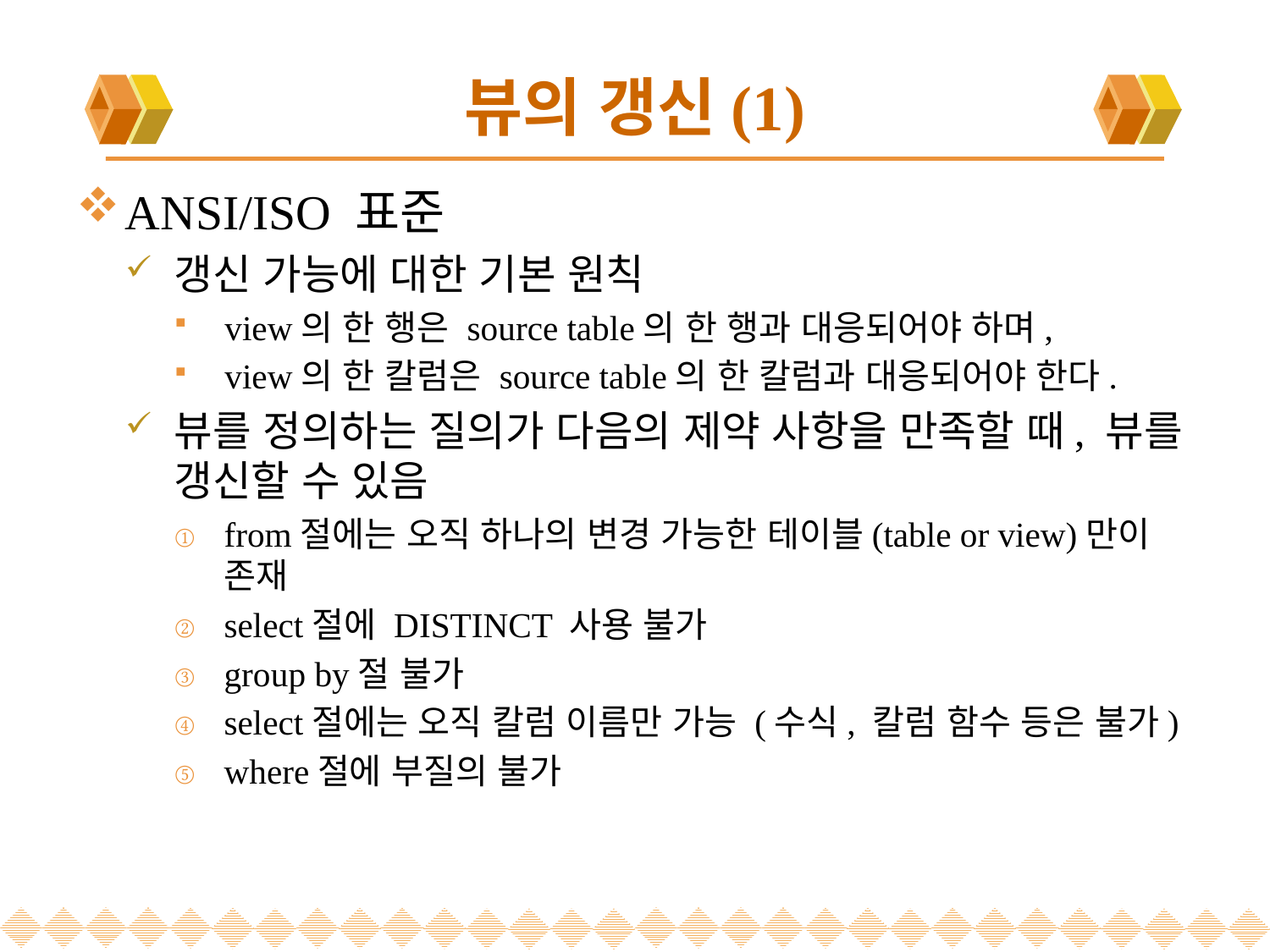

# 뷰의 갱신(1)
ANSI/ISO 표준
갱신 가능에 대한 기본 원칙
view의 한 행은 source table의 한 행과 대응되어야 하며,
view의 한 칼럼은 source table의 한 칼럼과 대응되어야 한다.
뷰를 정의하는 질의가 다음의 제약 사항을 만족할 때, 뷰를 갱신할 수 있음
from절에는 오직 하나의 변경 가능한 테이블(table or view)만이 존재
select절에 DISTINCT 사용 불가
group by절 불가
select절에는 오직 칼럼 이름만 가능 (수식, 칼럼 함수 등은 불가)
where절에 부질의 불가